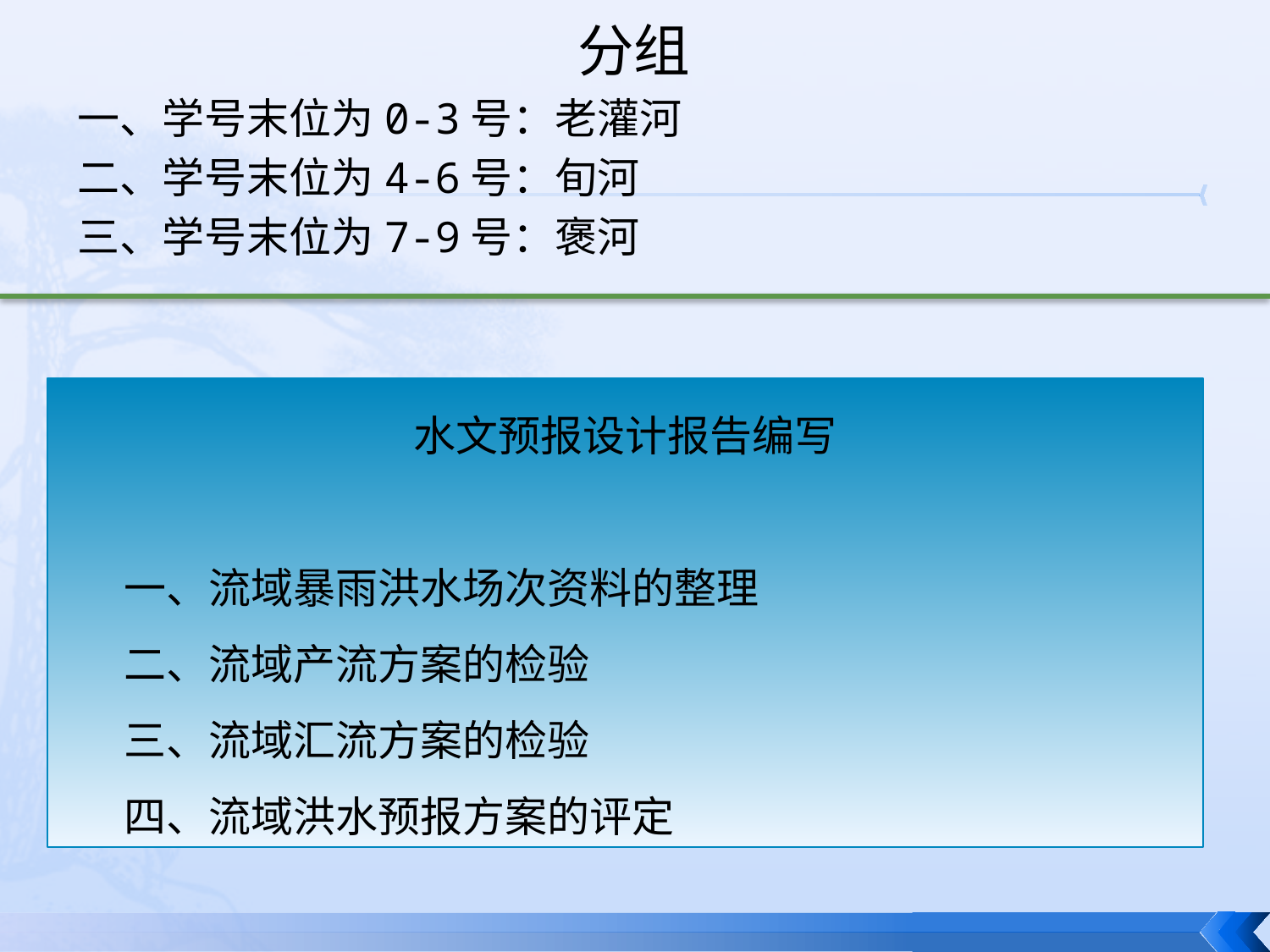

分组
一、学号末位为0-3号：老灌河
二、学号末位为4-6号：旬河
三、学号末位为7-9号：褒河
水文预报设计报告编写

一、流域暴雨洪水场次资料的整理
二、流域产流方案的检验
三、流域汇流方案的检验
四、流域洪水预报方案的评定